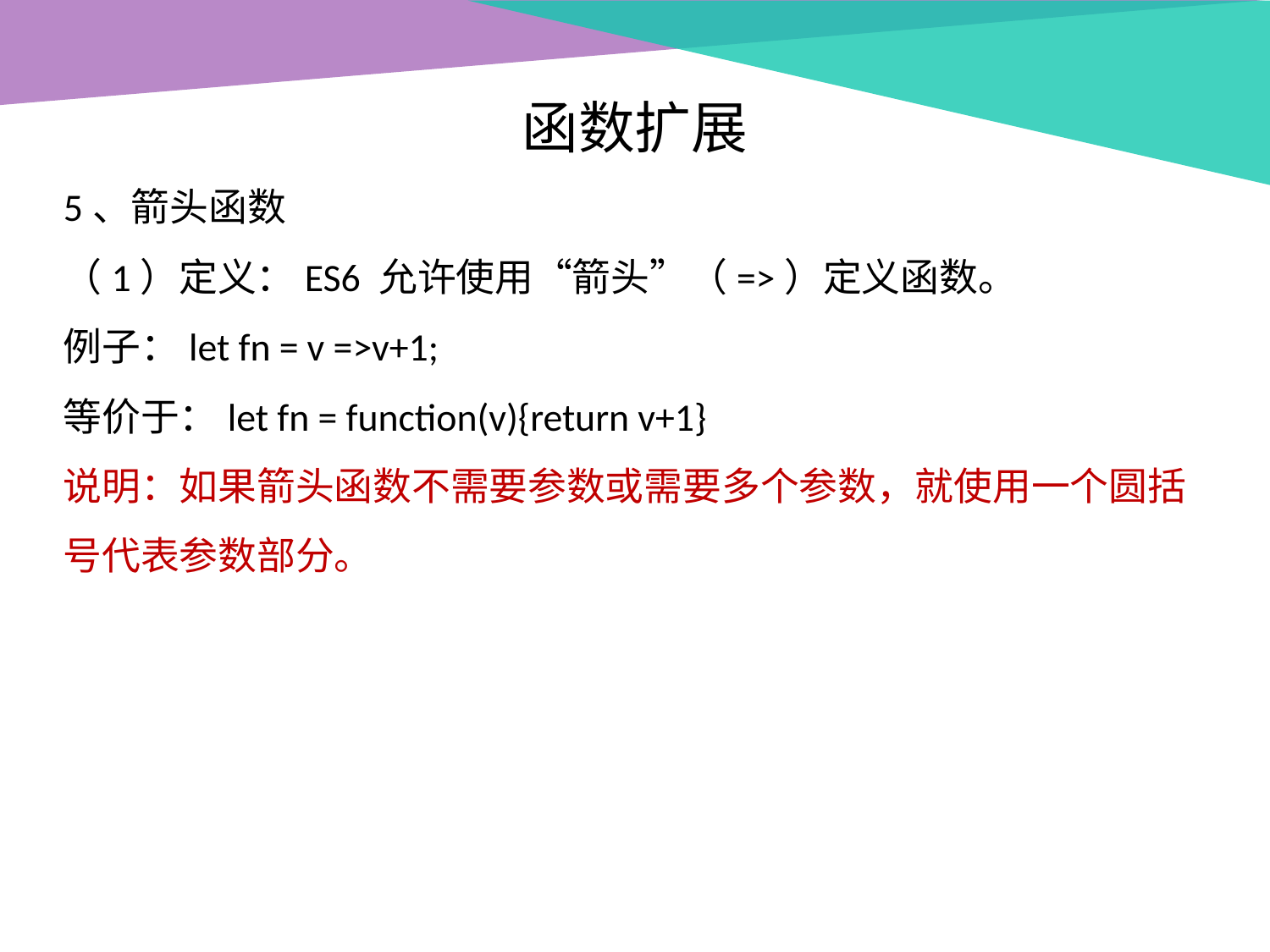

函数扩展
5、箭头函数
（1）定义：ES6 允许使用“箭头”（=>）定义函数。
例子：let fn = v =>v+1;
等价于：let fn = function(v){return v+1}
说明：如果箭头函数不需要参数或需要多个参数，就使用一个圆括号代表参数部分。